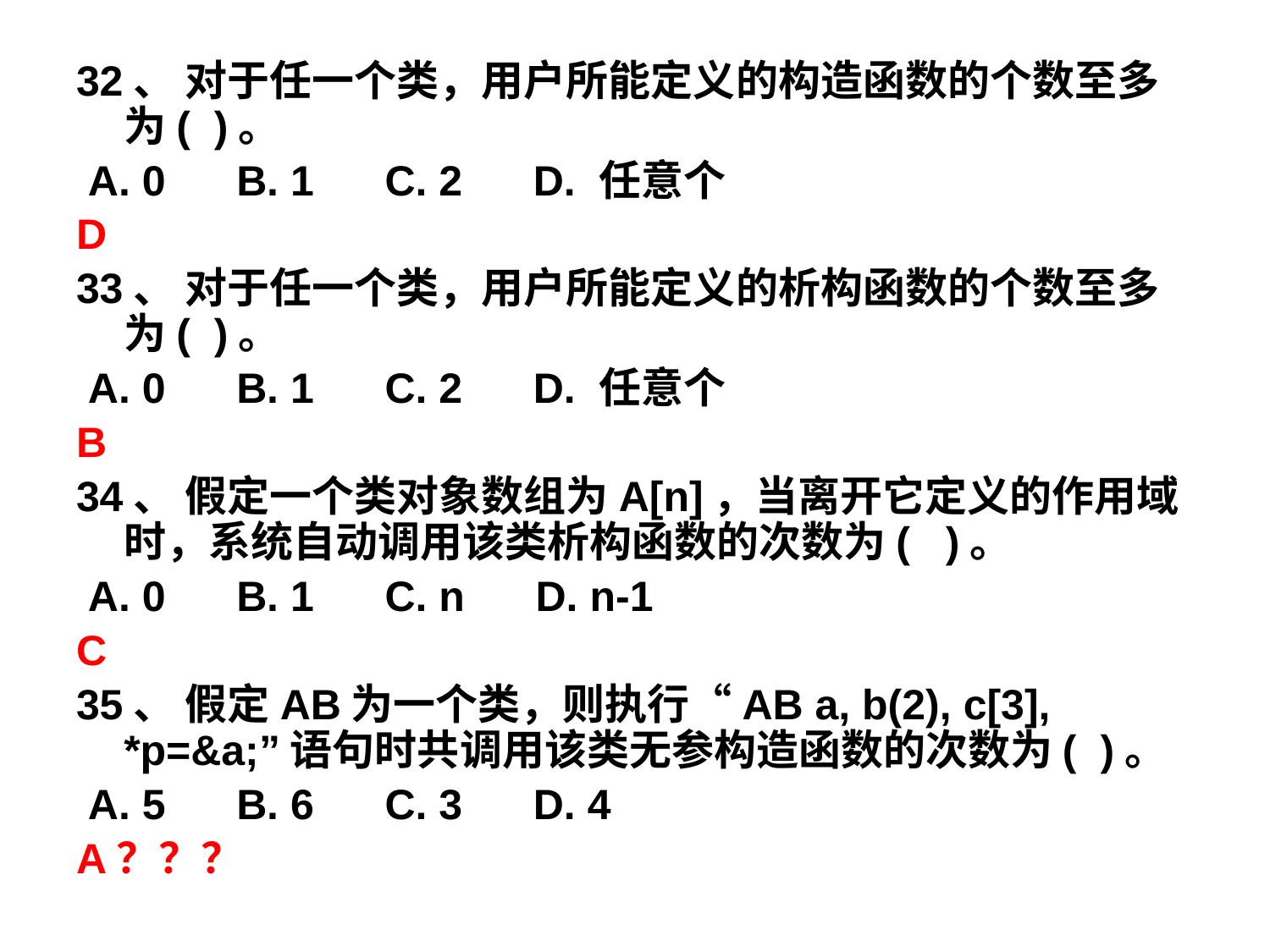

32、 对于任一个类，用户所能定义的构造函数的个数至多为(  )。
 A. 0      B. 1      C. 2      D. 任意个
D
33、 对于任一个类，用户所能定义的析构函数的个数至多为(  )。
 A. 0      B. 1      C. 2      D. 任意个
B
34、 假定一个类对象数组为A[n]，当离开它定义的作用域时，系统自动调用该类析构函数的次数为(   )。
 A. 0      B. 1      C. n      D. n-1
C
35、 假定AB为一个类，则执行“AB a, b(2), c[3], *p=&a;”语句时共调用该类无参构造函数的次数为(  )。
 A. 5      B. 6      C. 3      D. 4
A？？？